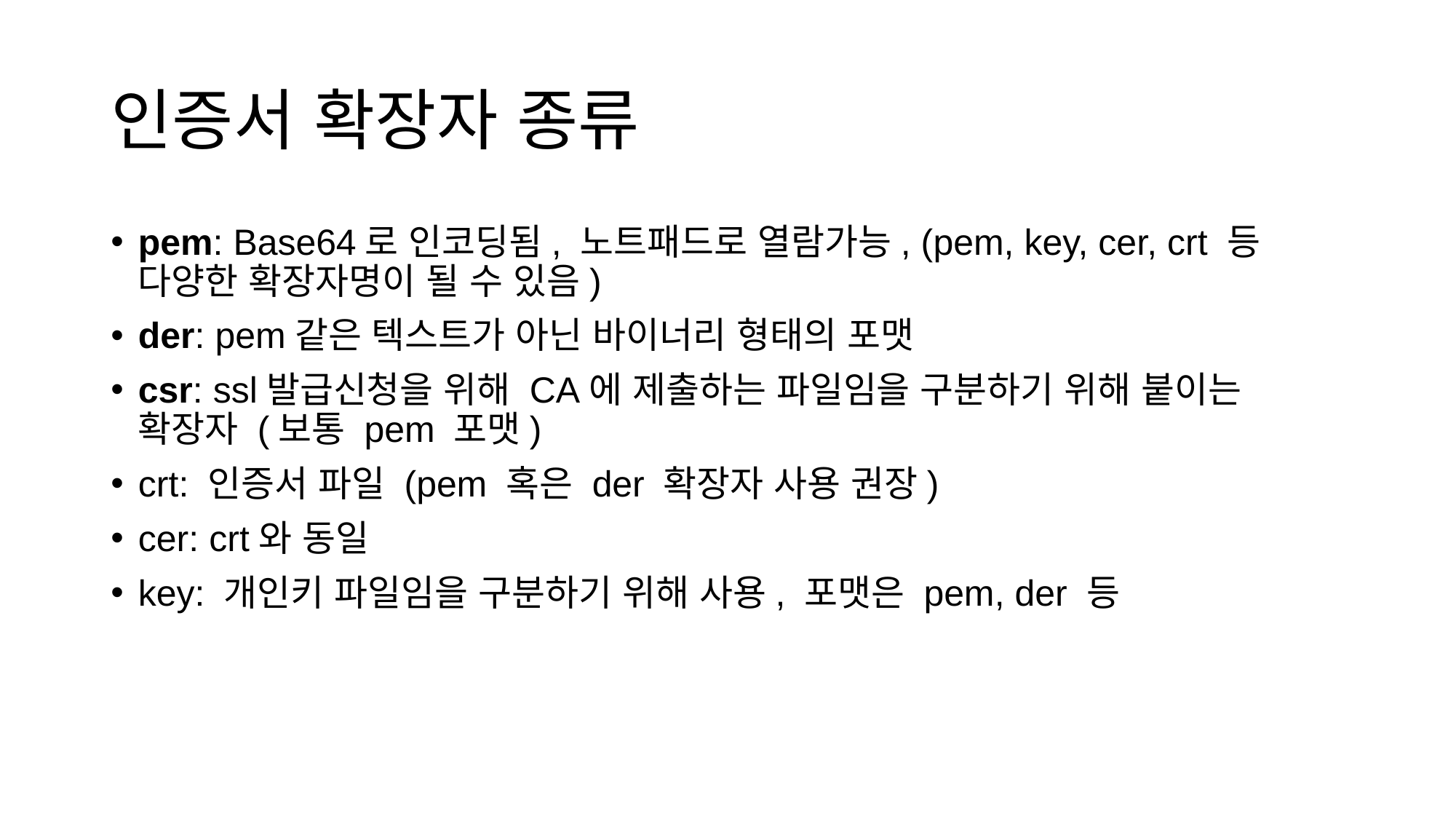

# 인증서 확장자 종류
pem: Base64로 인코딩됨, 노트패드로 열람가능, (pem, key, cer, crt 등 다양한 확장자명이 될 수 있음)
der: pem같은 텍스트가 아닌 바이너리 형태의 포맷
csr: ssl발급신청을 위해 CA에 제출하는 파일임을 구분하기 위해 붙이는 확장자 (보통 pem 포맷)
crt: 인증서 파일 (pem 혹은 der 확장자 사용 권장)
cer: crt와 동일
key: 개인키 파일임을 구분하기 위해 사용, 포맷은 pem, der 등